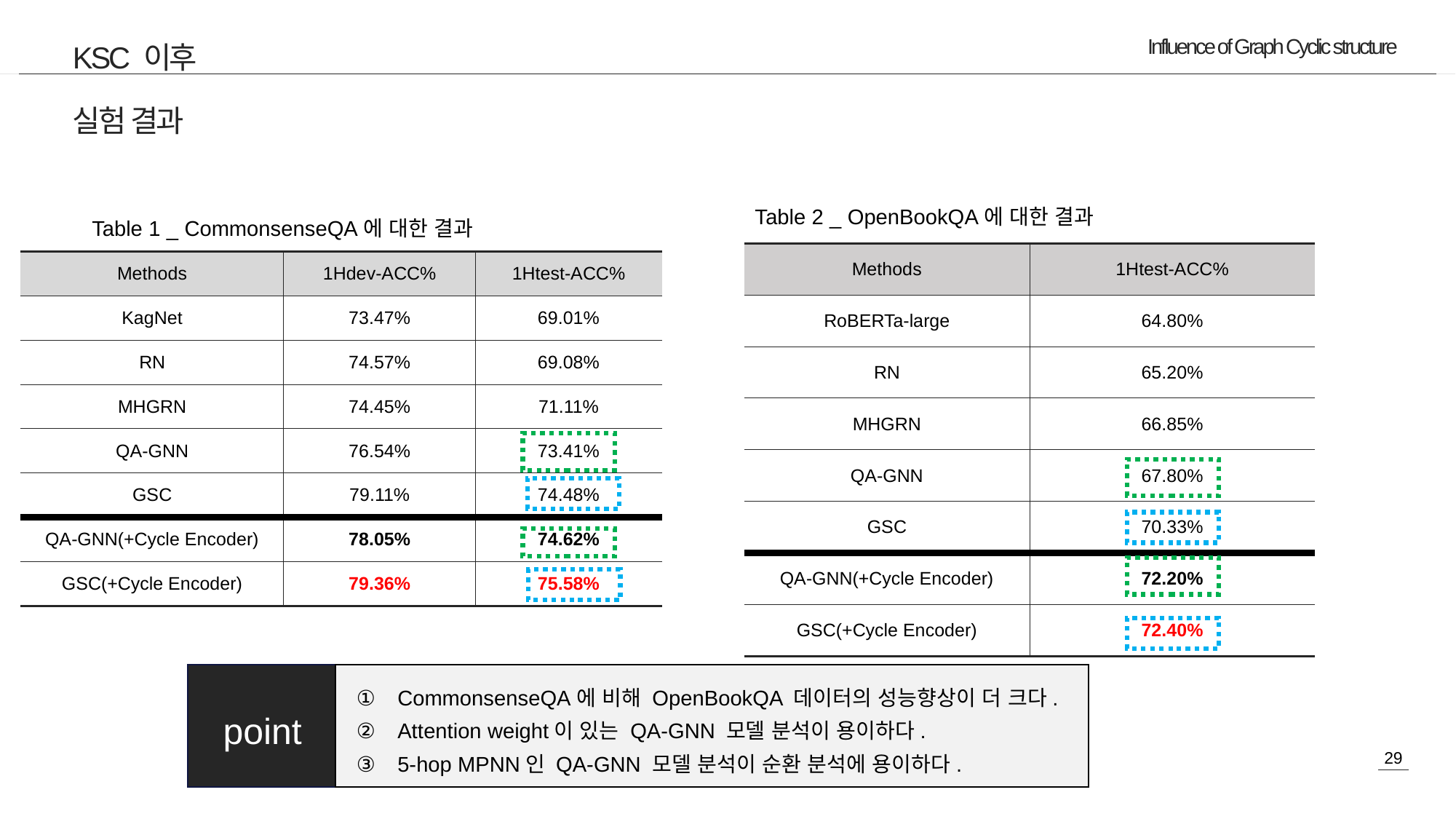

KSC 이후
실험 결과
Table 2 _ OpenBookQA에 대한 결과
Table 1 _ CommonsenseQA에 대한 결과
| Methods | 1Htest-ACC% |
| --- | --- |
| RoBERTa-large | 64.80% |
| RN | 65.20% |
| MHGRN | 66.85% |
| QA-GNN | 67.80% |
| GSC | 70.33% |
| QA-GNN(+Cycle Encoder) | 72.20% |
| GSC(+Cycle Encoder) | 72.40% |
| Methods | 1Hdev-ACC% | 1Htest-ACC% |
| --- | --- | --- |
| KagNet | 73.47% | 69.01% |
| RN | 74.57% | 69.08% |
| MHGRN | 74.45% | 71.11% |
| QA-GNN | 76.54% | 73.41% |
| GSC | 79.11% | 74.48% |
| QA-GNN(+Cycle Encoder) | 78.05% | 74.62% |
| GSC(+Cycle Encoder) | 79.36% | 75.58% |

point

CommonsenseQA에 비해 OpenBookQA 데이터의 성능향상이 더 크다.
Attention weight이 있는 QA-GNN 모델 분석이 용이하다.
5-hop MPNN인 QA-GNN 모델 분석이 순환 분석에 용이하다.